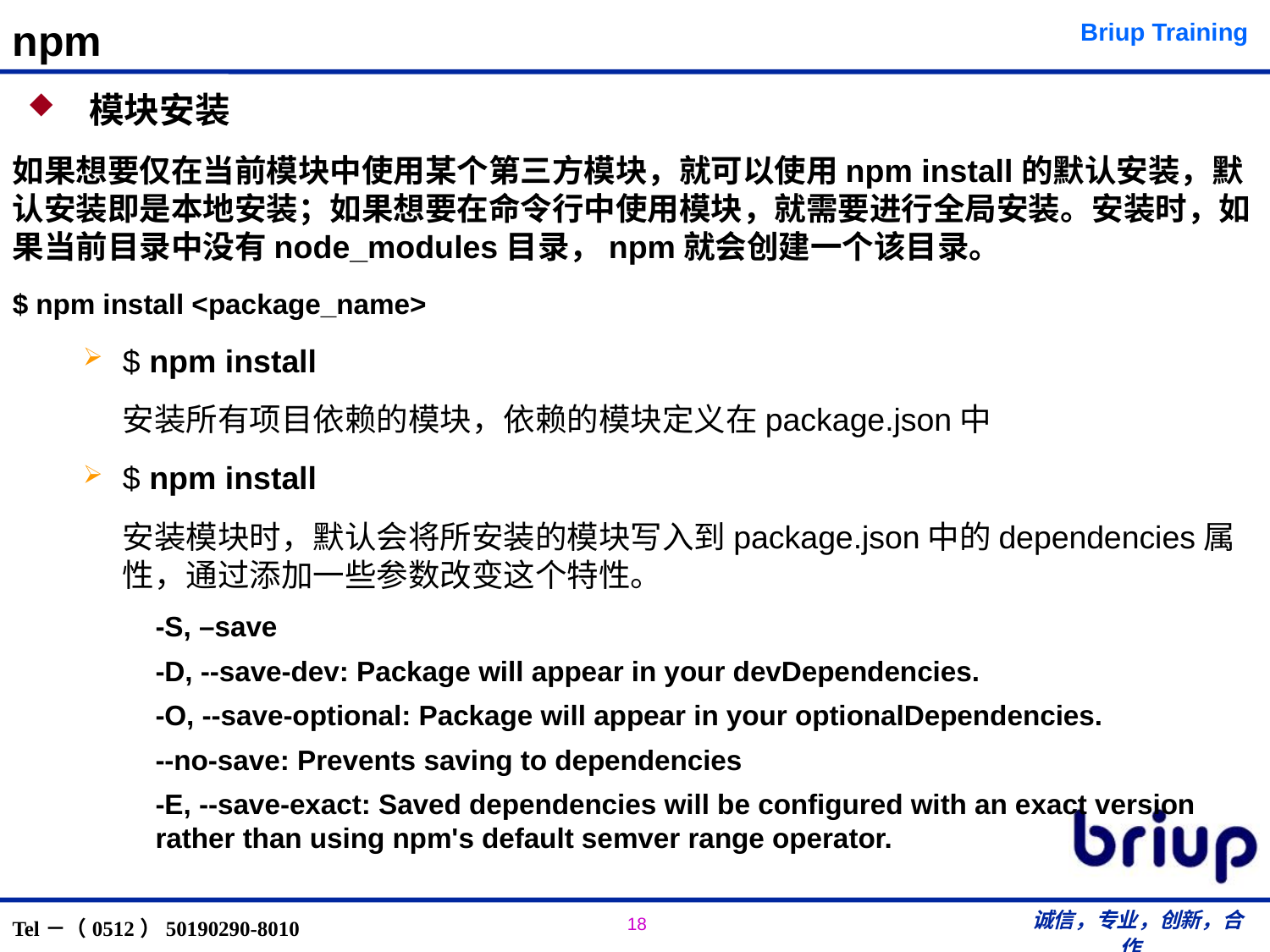

# npm
 模块安装
如果想要仅在当前模块中使用某个第三方模块，就可以使用npm install的默认安装，默认安装即是本地安装；如果想要在命令行中使用模块，就需要进行全局安装。安装时，如果当前目录中没有node_modules目录，npm就会创建一个该目录。
$ npm install <package_name>
$ npm install
	安装所有项目依赖的模块，依赖的模块定义在package.json中
$ npm install
	安装模块时，默认会将所安装的模块写入到package.json中的dependencies属性，通过添加一些参数改变这个特性。
-S, –save
-D, --save-dev: Package will appear in your devDependencies.
-O, --save-optional: Package will appear in your optionalDependencies.
--no-save: Prevents saving to dependencies
-E, --save-exact: Saved dependencies will be configured with an exact version rather than using npm's default semver range operator.